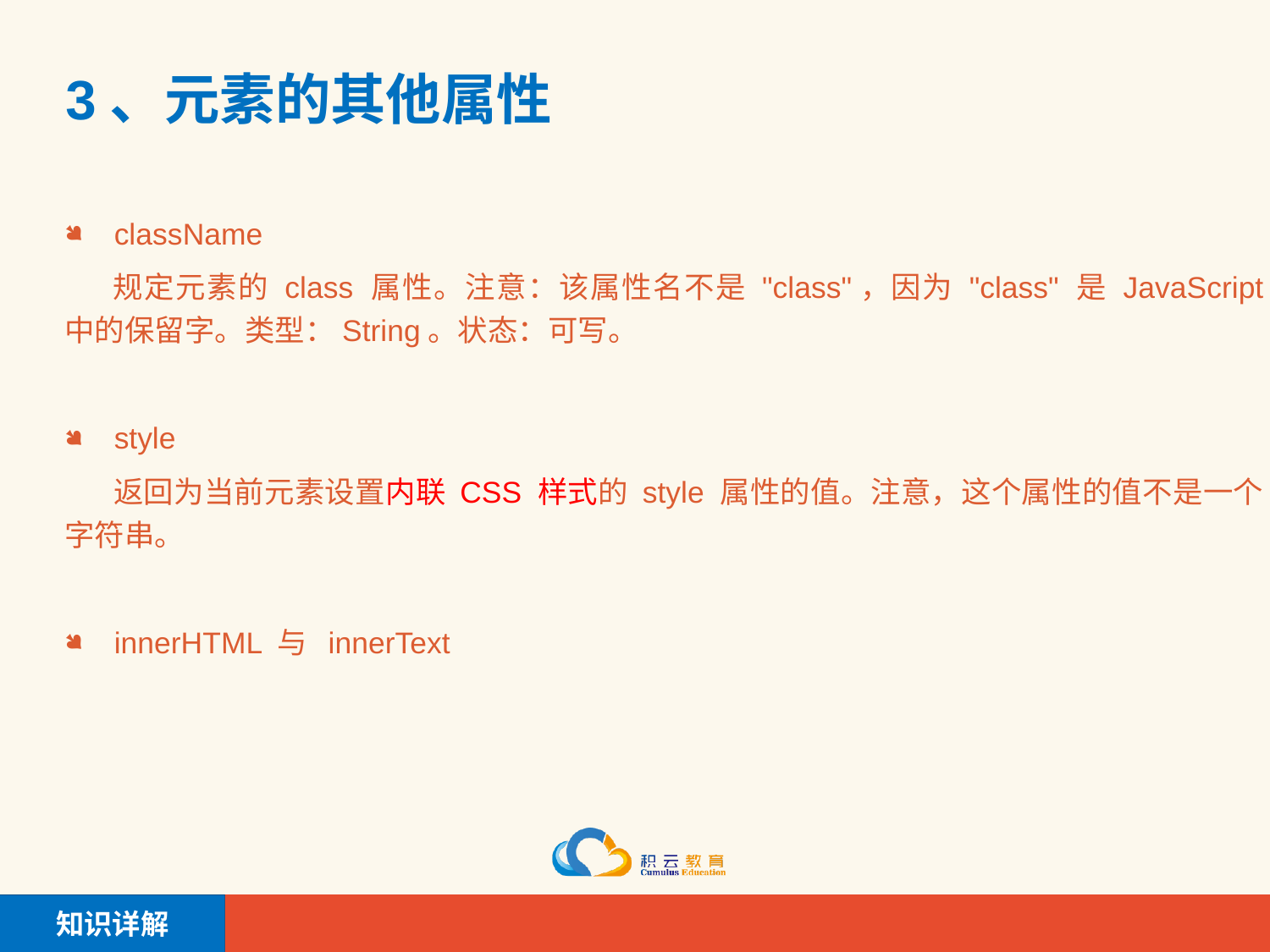

# 3、元素的其他属性
className
     规定元素的 class 属性。注意：该属性名不是 "class"，因为 "class" 是 JavaScript 中的保留字。类型：String。状态：可写。

style
      返回为当前元素设置内联 CSS 样式的 style 属性的值。注意，这个属性的值不是一个字符串。

innerHTML 与  innerText